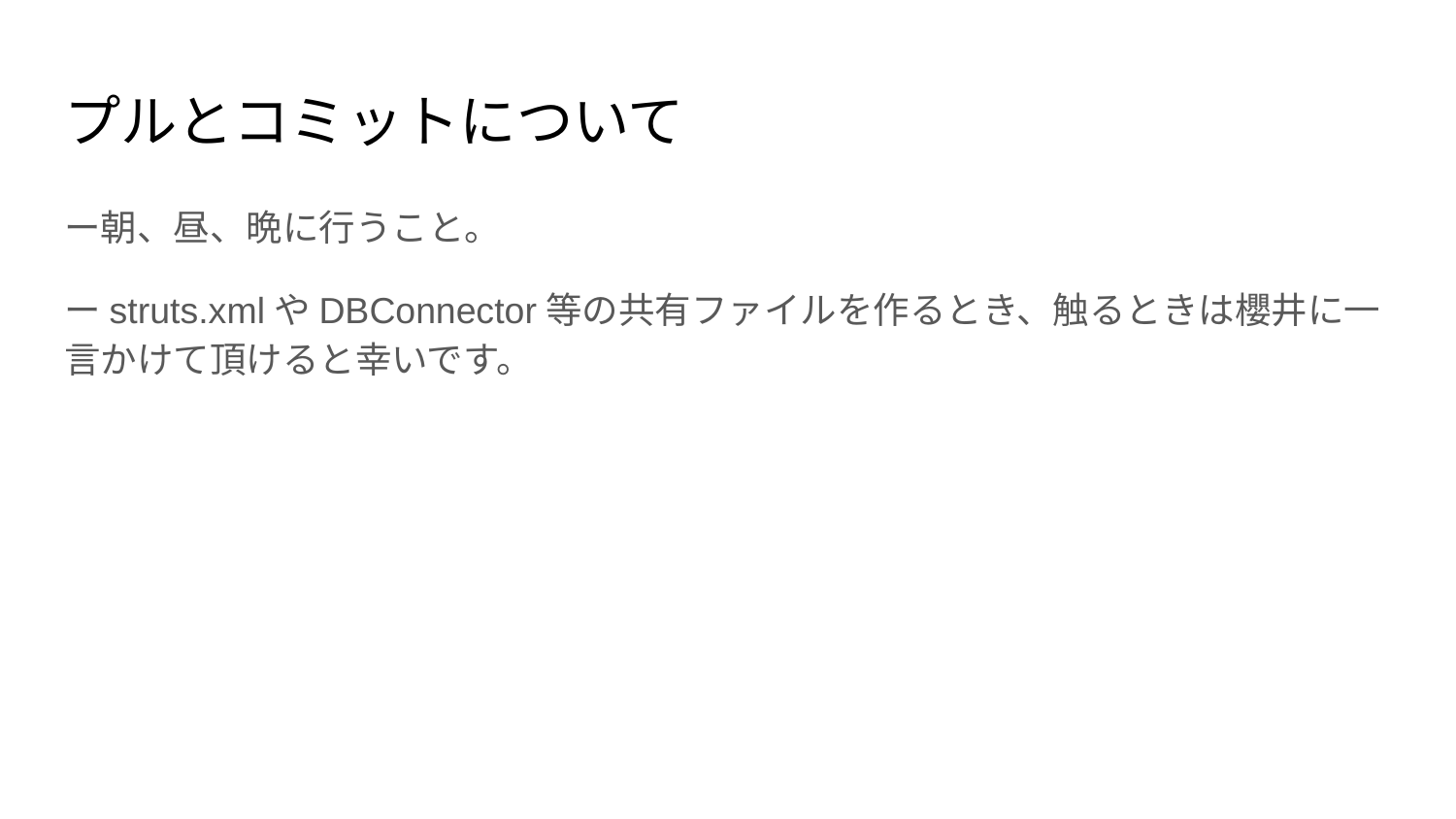

# プルとコミットについて

ー朝、昼、晩に行うこと。
ーstruts.xmlやDBConnector等の共有ファイルを作るとき、触るときは櫻井に一言かけて頂けると幸いです。